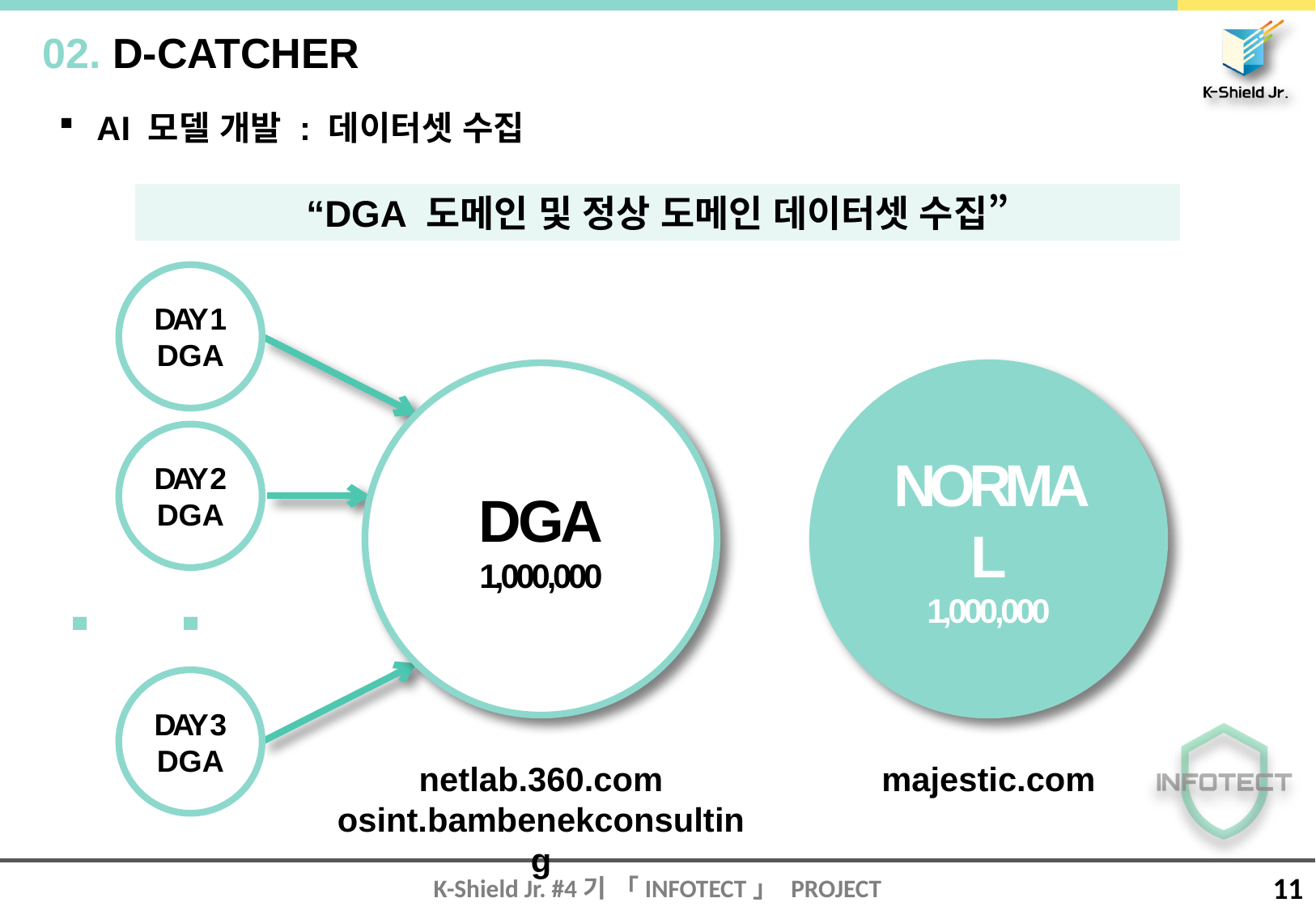

02. D-CATCHER
AI 모델 개발 : 데이터셋 수집
“DGA 도메인 및 정상 도메인 데이터셋 수집”
DAY 1
DGA
DAY 2
DGA
...
DAY 3
DGA
DGA
1,000,000
NORMAL
1,000,000
netlab.360.com
osint.bambenekconsulting
majestic.com